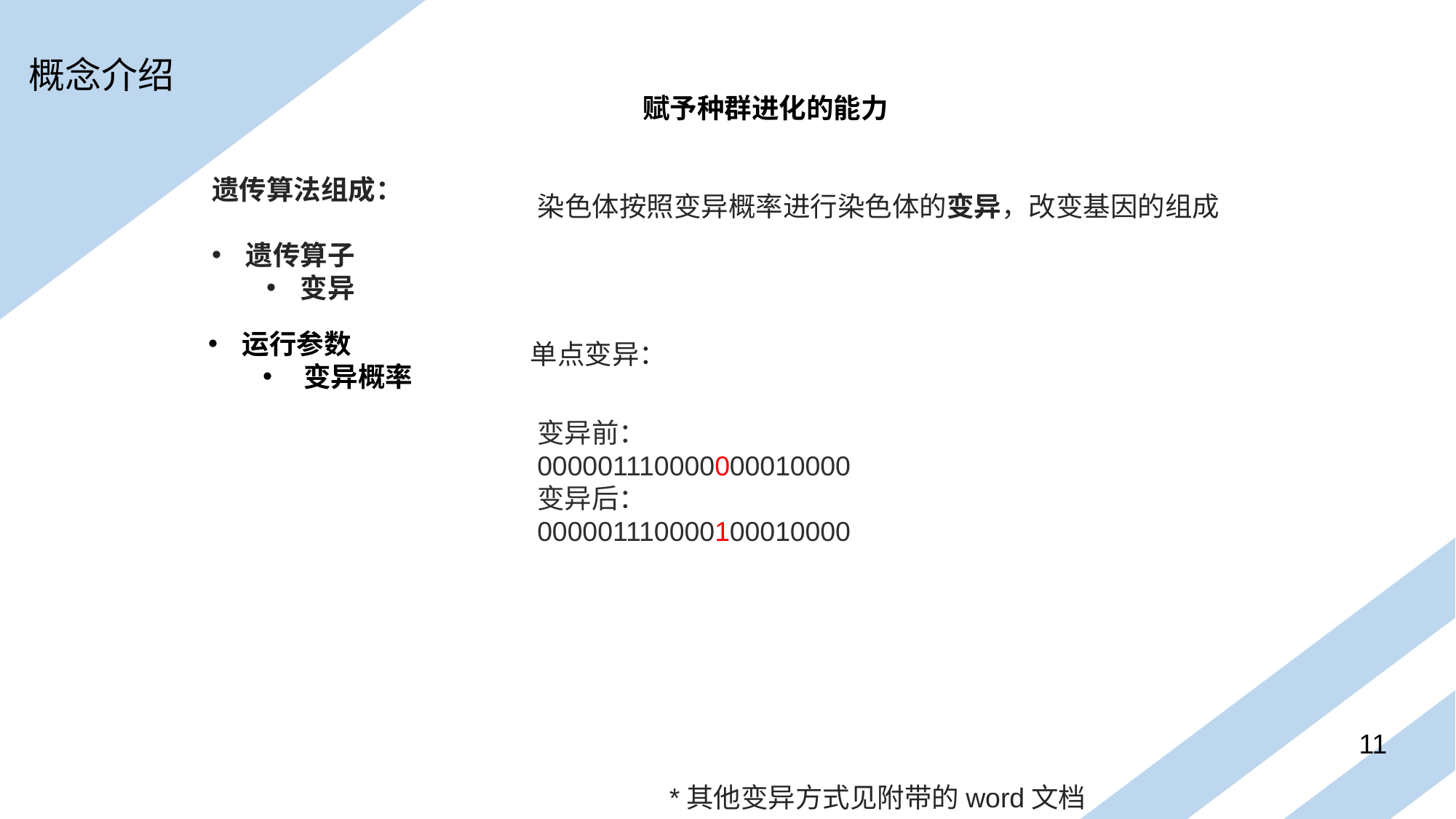

概念介绍
赋予种群进化的能力
遗传算法组成：

遗传算子
变异

染色体按照变异概率进行染色体的变异，改变基因的组成
运行参数
变异概率
单点变异：
变异前：
000001110000000010000
变异后：
000001110000100010000

11

*其他变异方式见附带的word文档